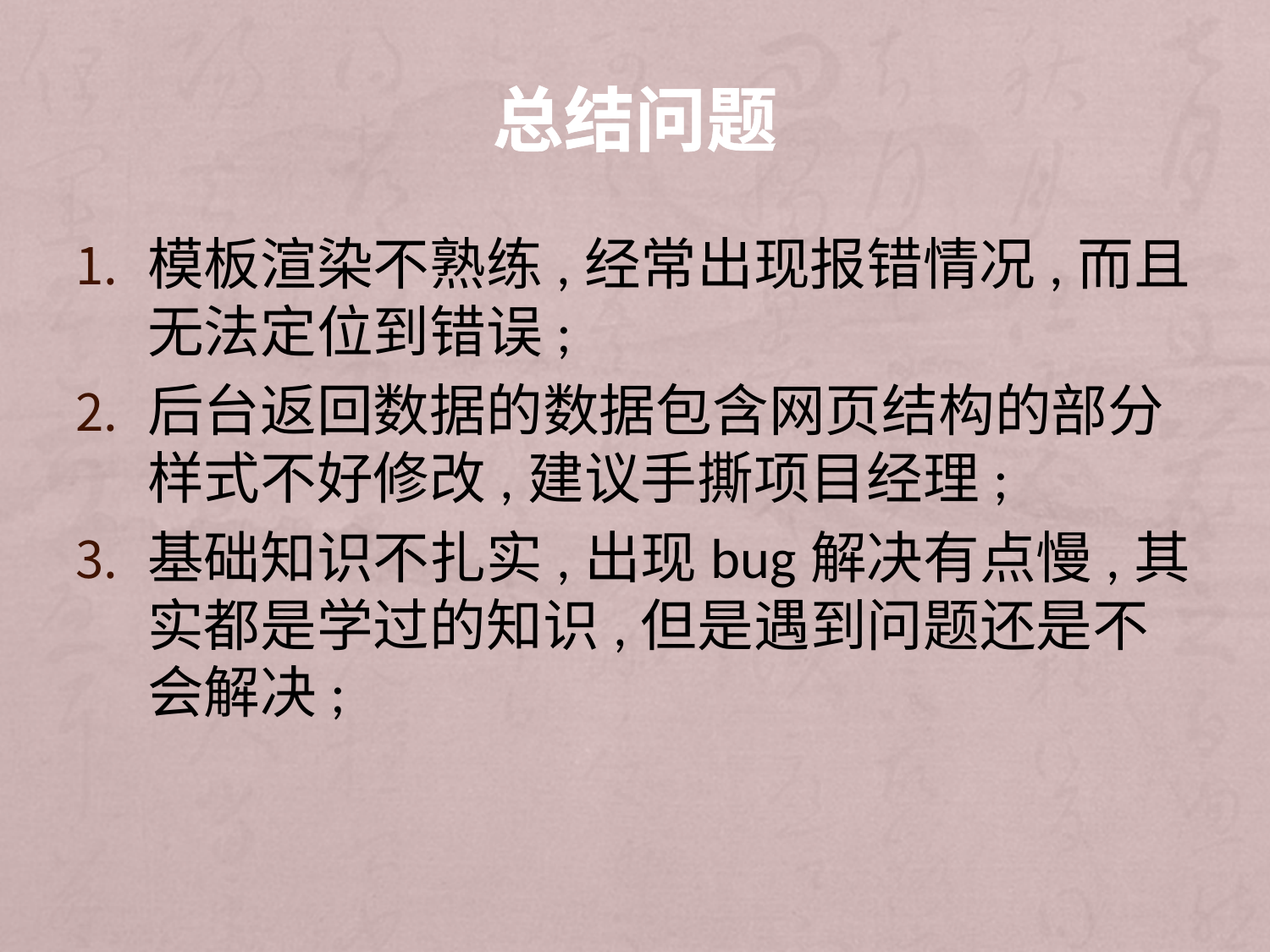

# 总结问题
模板渲染不熟练,经常出现报错情况,而且无法定位到错误;
后台返回数据的数据包含网页结构的部分样式不好修改,建议手撕项目经理;
基础知识不扎实,出现bug解决有点慢,其实都是学过的知识,但是遇到问题还是不会解决;